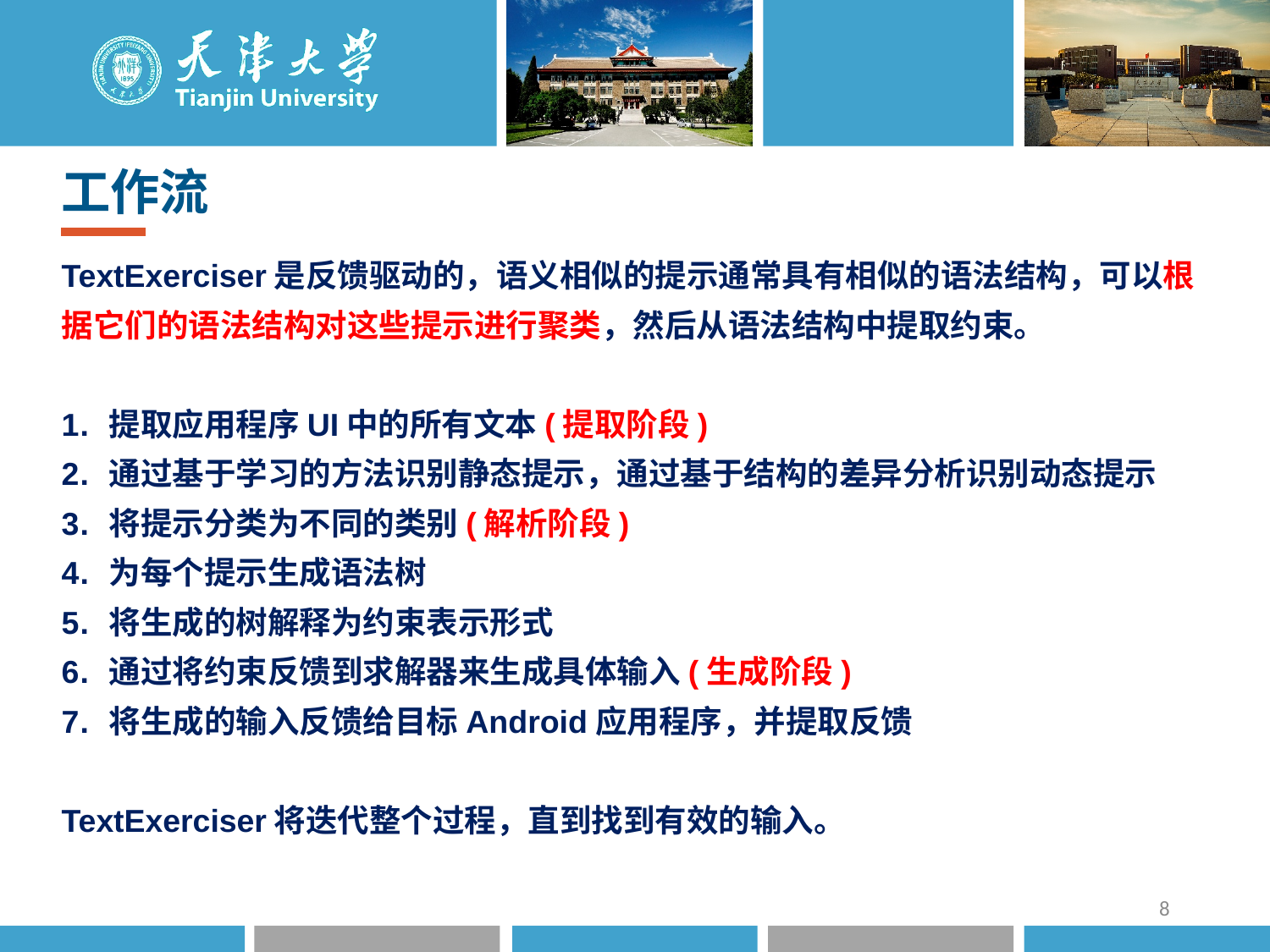

工作流
TextExerciser是反馈驱动的，语义相似的提示通常具有相似的语法结构，可以根据它们的语法结构对这些提示进行聚类，然后从语法结构中提取约束。

提取应用程序UI中的所有文本(提取阶段)
通过基于学习的方法识别静态提示，通过基于结构的差异分析识别动态提示
将提示分类为不同的类别(解析阶段)
为每个提示生成语法树
将生成的树解释为约束表示形式
通过将约束反馈到求解器来生成具体输入(生成阶段)
将生成的输入反馈给目标Android应用程序，并提取反馈

TextExerciser将迭代整个过程，直到找到有效的输入。
8